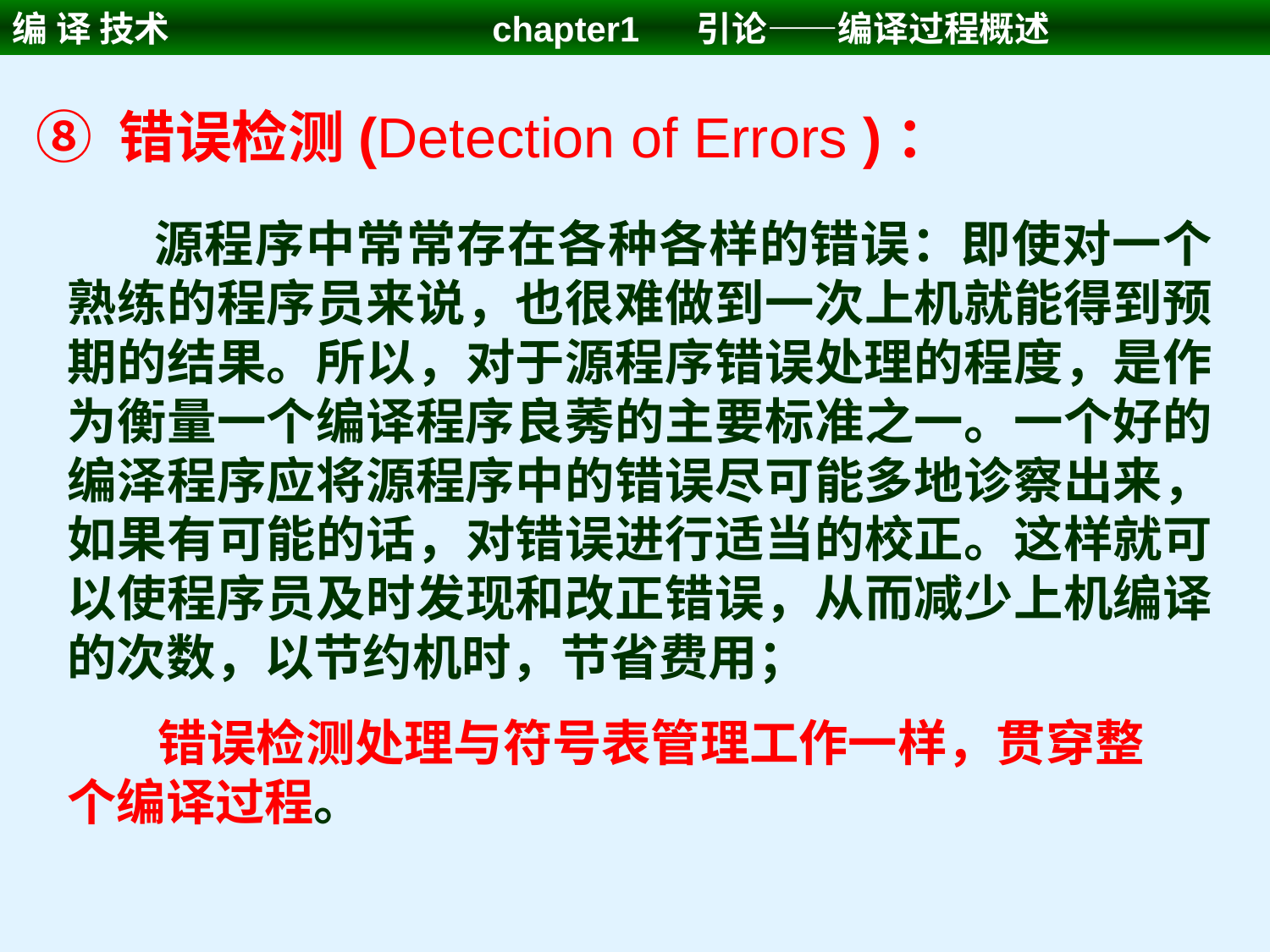

⑧ 错误检测(Detection of Errors )：
      源程序中常常存在各种各样的错误：即使对一个熟练的程序员来说，也很难做到一次上机就能得到预期的结果。所以，对于源程序错误处理的程度，是作为衡量一个编译程序良莠的主要标准之一。一个好的编泽程序应将源程序中的错误尽可能多地诊察出来，如果有可能的话，对错误进行适当的校正。这样就可以使程序员及时发现和改正错误，从而减少上机编译的次数，以节约机时，节省费用；
       错误检测处理与符号表管理工作一样，贯穿整个编译过程。